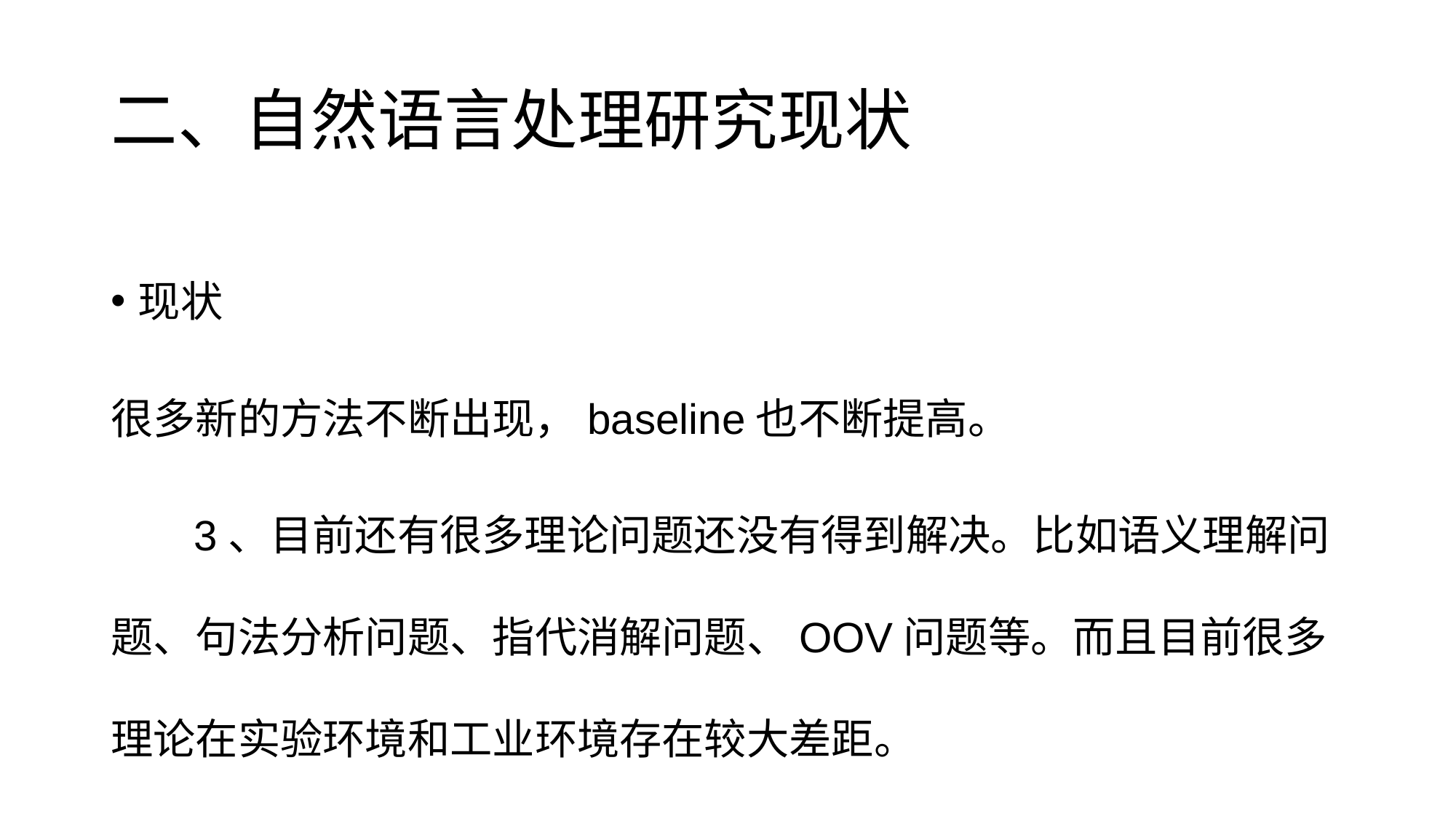

# 二、自然语言处理研究现状
现状
很多新的方法不断出现，baseline也不断提高。
        3、目前还有很多理论问题还没有得到解决。比如语义理解问题、句法分析问题、指代消解问题、OOV问题等。而且目前很多理论在实验环境和工业环境存在较大差距。